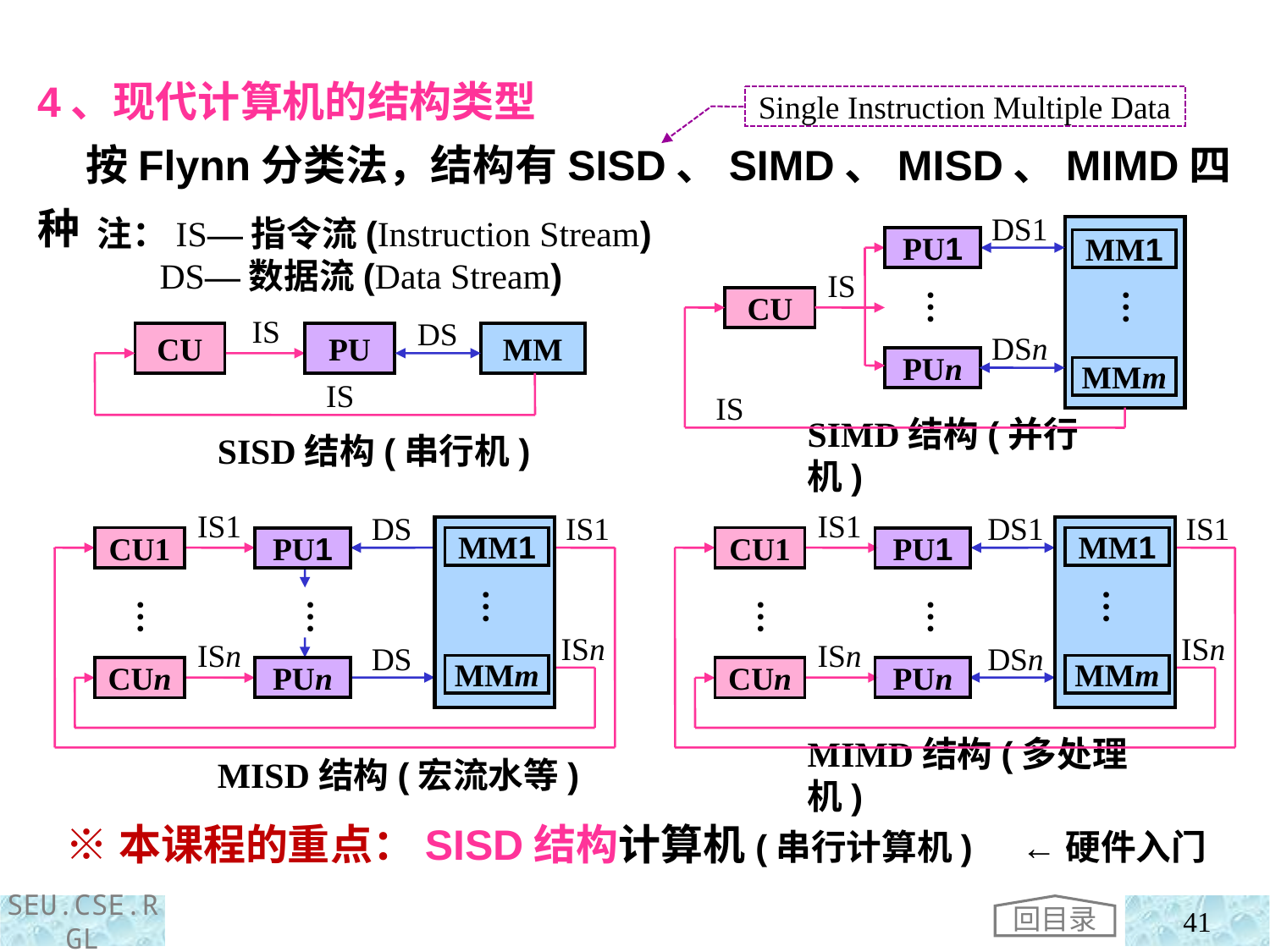

4、现代计算机的结构类型
    按Flynn分类法，结构有SISD、SIMD、MISD、MIMD四种
Single Instruction Multiple Data
注： IS—指令流(Instruction Stream)
       DS—数据流(Data Stream)
DS
IS
CU
MM
PU

IS

SISD结构(串行机)
DS1

PU1
MM1

IS
…
…
CU

DSn
PUn
MMm

IS

SIMD结构(并行机)
IS1
DS
IS1

CU1
MM1
PU1

…
…
…
ISn
ISn

DS
MMm
CUn
PUn

MISD结构(宏流水等)
IS1
DS1
IS1

CU1
MM1
PU1

…
…
…
ISn
ISn
DSn
MMm
CUn
PUn

MIMD结构(多处理机)
   ※本课程的重点：SISD结构计算机(串行计算机)     ←硬件入门
回目录
41